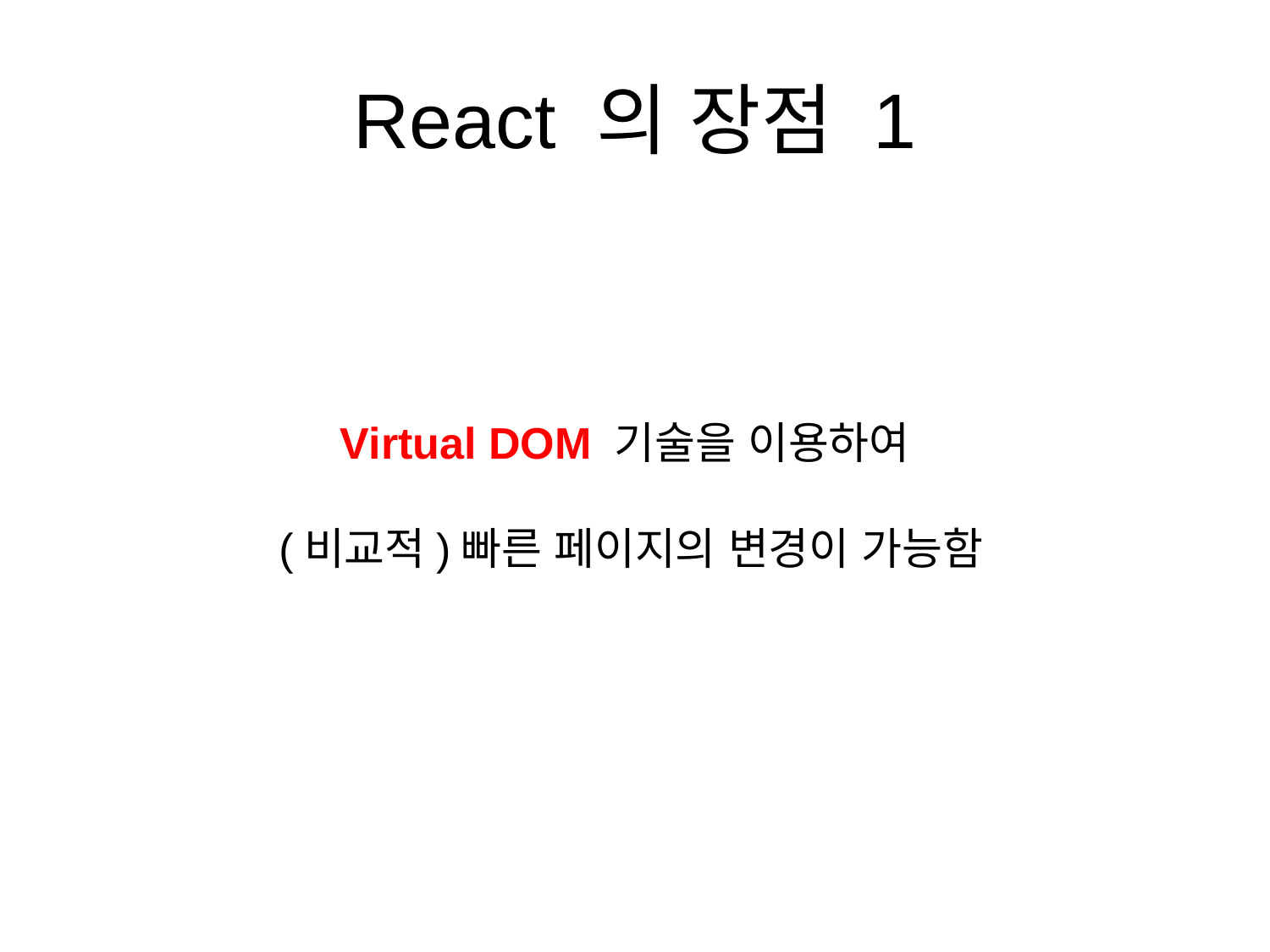

# React 의 장점 1
Virtual DOM 기술을 이용하여
(비교적)빠른 페이지의 변경이 가능함